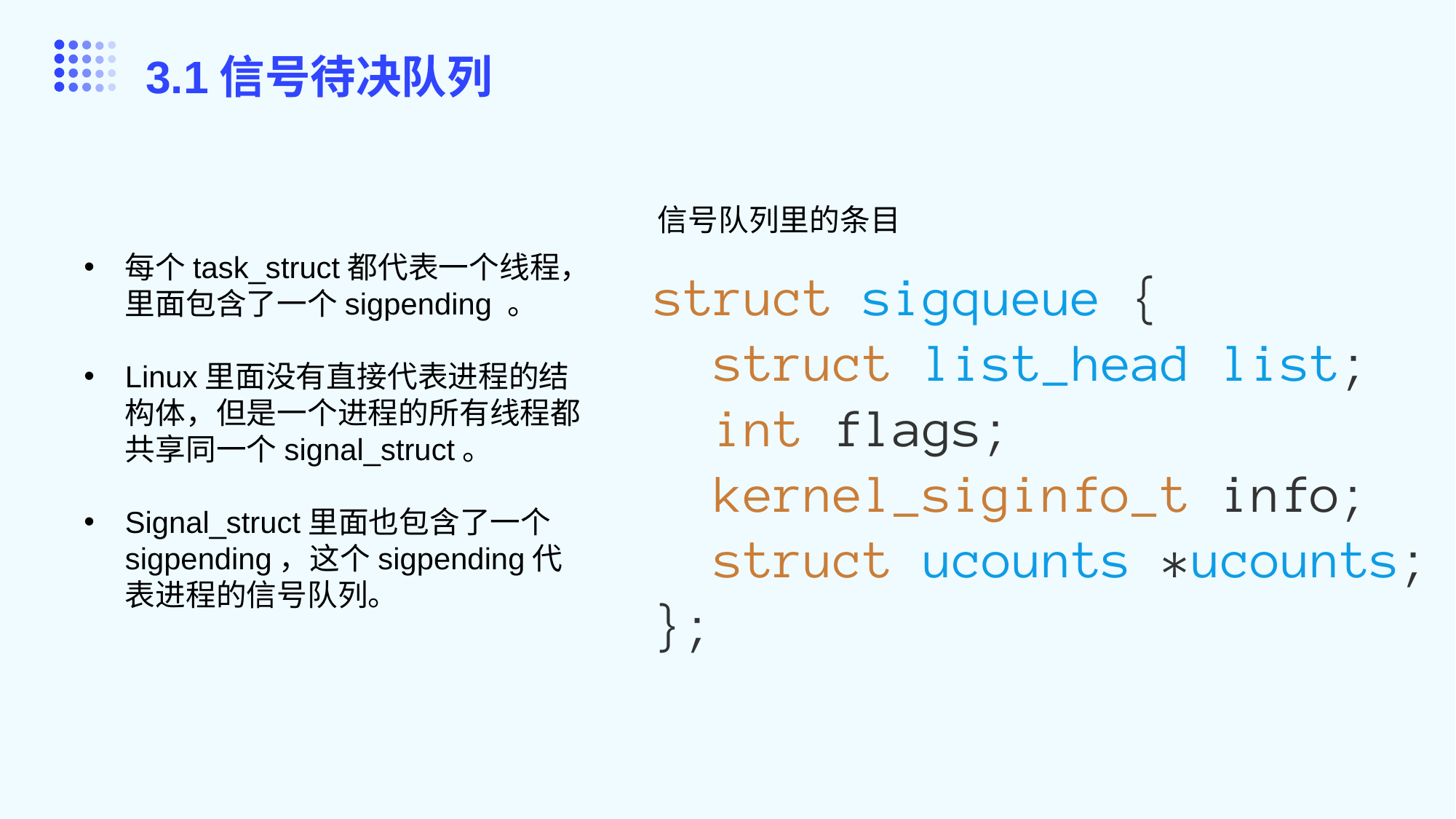

3.1信号待决队列

信号队列里的条目
每个task_struct都代表一个线程，里面包含了一个sigpending 。

Linux里面没有直接代表进程的结构体，但是一个进程的所有线程都共享同一个signal_struct。

Signal_struct里面也包含了一个sigpending，这个sigpending代表进程的信号队列。
struct sigqueue {
  struct list_head list;
  int flags;
  kernel_siginfo_t info;
  struct ucounts *ucounts;
};